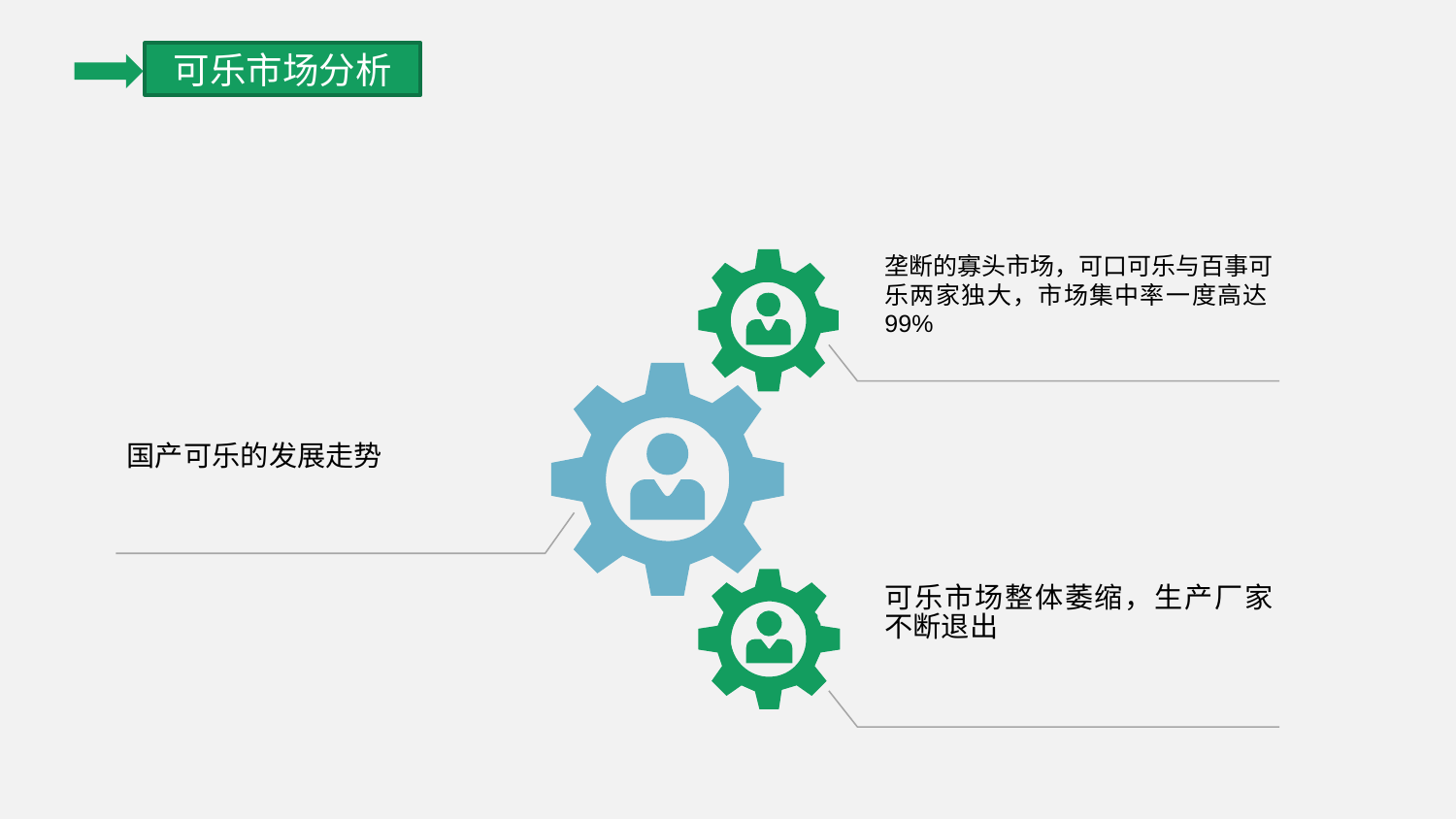

可乐市场分析
此处输入您的标题
垄断的寡头市场，可口可乐与百事可乐两家独大，市场集中率一度高达99%

国产可乐的发展走势

可乐市场整体萎缩，生产厂家不断退出